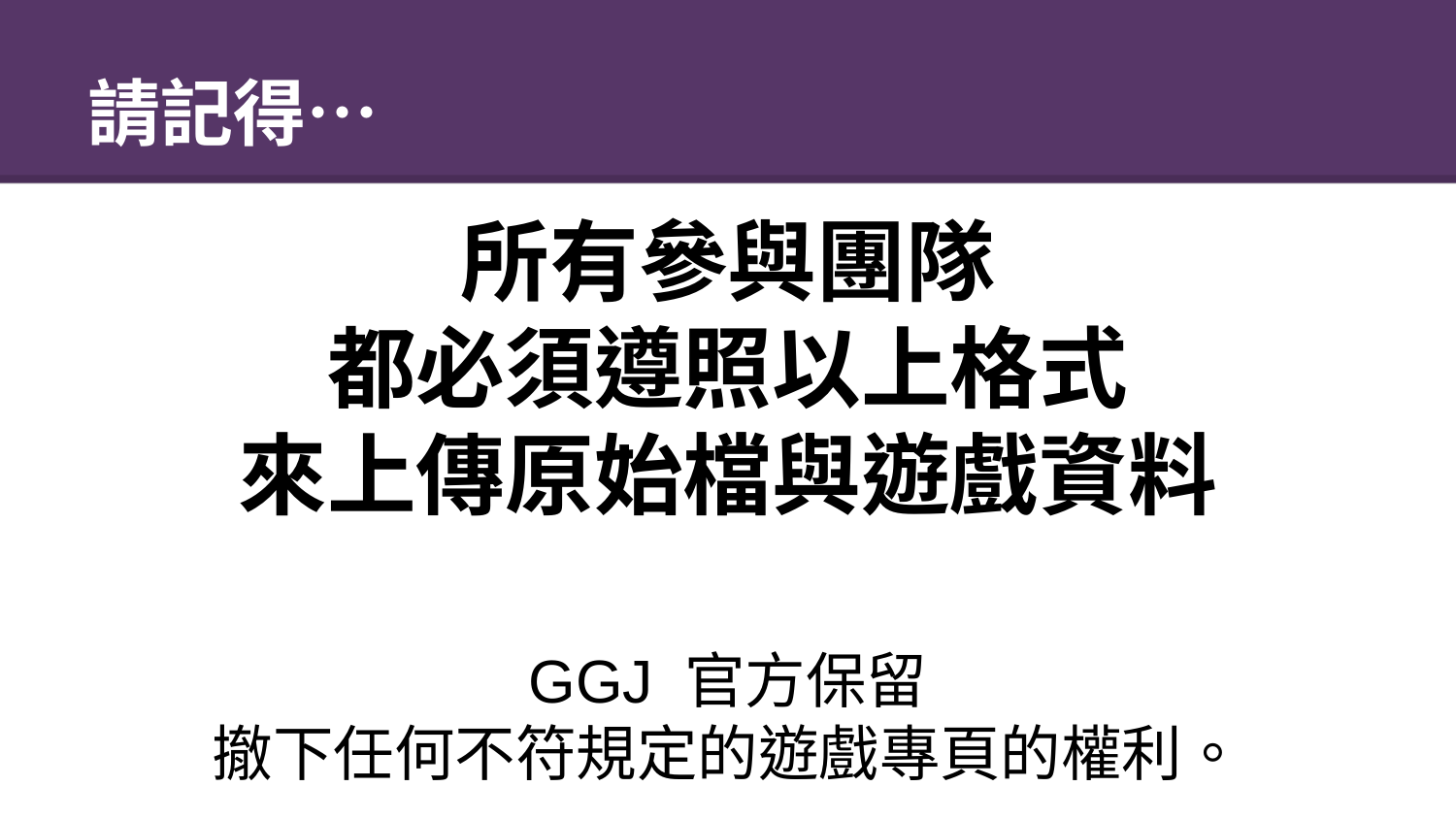

# 請記得…
所有參與團隊
都必須遵照以上格式
來上傳原始檔與遊戲資料

GGJ 官方保留
撤下任何不符規定的遊戲專頁的權利。